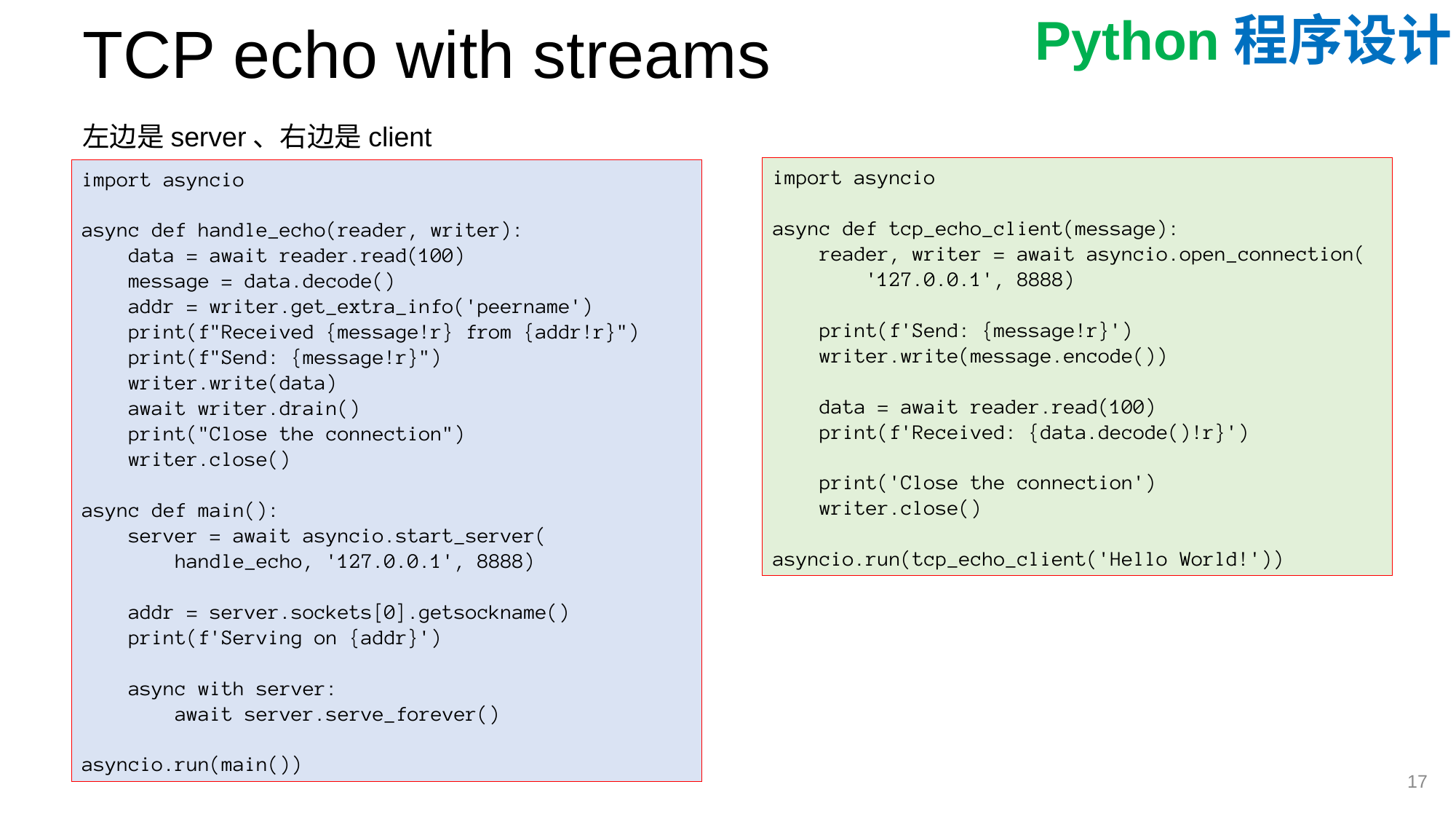

# TCP echo with streams
左边是server、右边是client
import asyncio

async def tcp_echo_client(message):
    reader, writer = await asyncio.open_connection(
        '127.0.0.1', 8888)

    print(f'Send: {message!r}')
    writer.write(message.encode())

    data = await reader.read(100)
    print(f'Received: {data.decode()!r}')

    print('Close the connection')
    writer.close()

asyncio.run(tcp_echo_client('Hello World!'))
import asyncio

async def handle_echo(reader, writer):
    data = await reader.read(100)
    message = data.decode()
    addr = writer.get_extra_info('peername')
    print(f"Received {message!r} from {addr!r}")
    print(f"Send: {message!r}")
    writer.write(data)
    await writer.drain()
    print("Close the connection")
    writer.close()

async def main():
    server = await asyncio.start_server(
        handle_echo, '127.0.0.1', 8888)

    addr = server.sockets[0].getsockname()
    print(f'Serving on {addr}')

    async with server:
        await server.serve_forever()

asyncio.run(main())
17